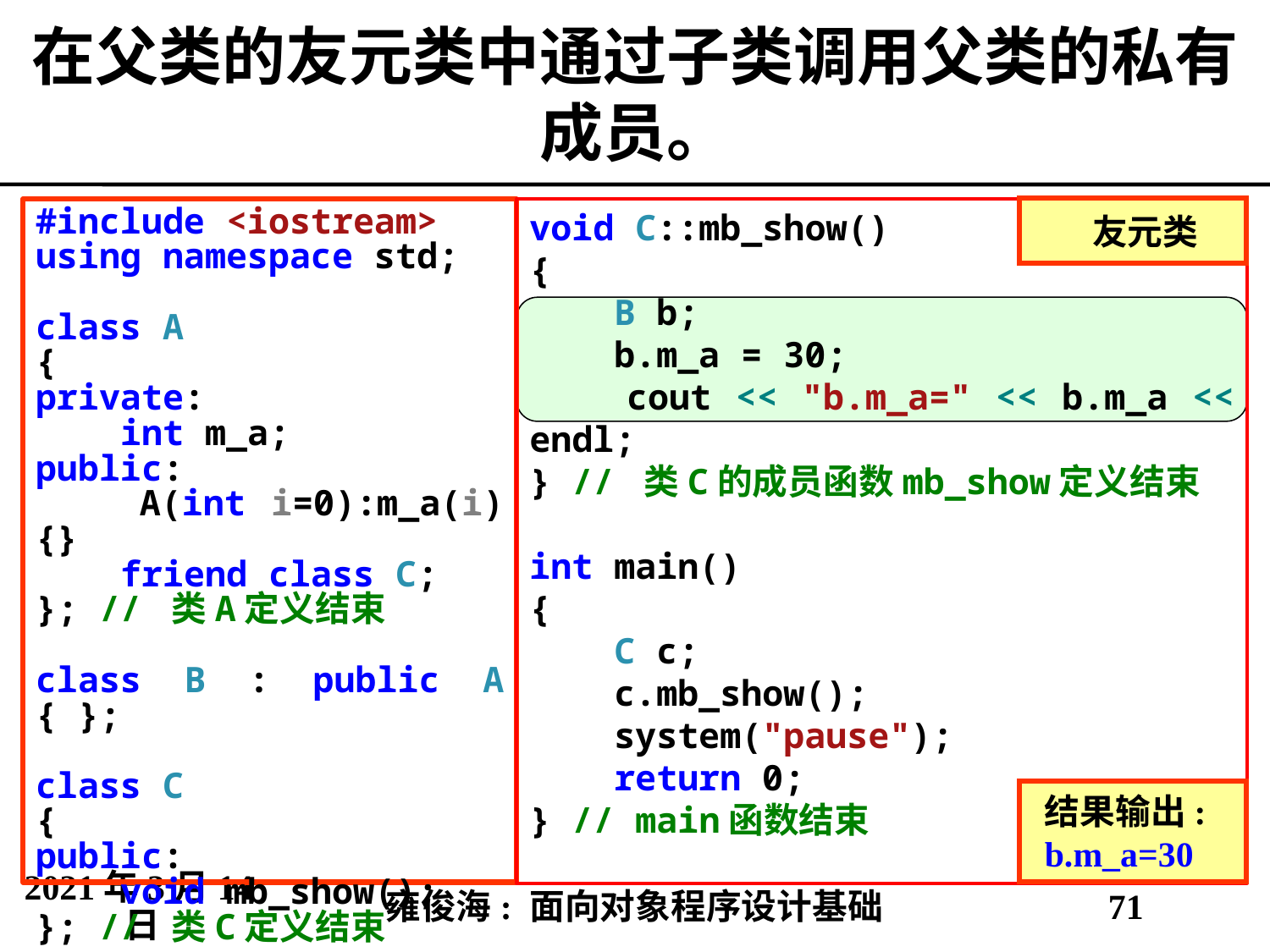

# 在父类的友元类中通过子类调用父类的私有成员。

友元类
#include <iostream>
using namespace std;

class A
{
private:
    int m_a;
public:
    A(int i=0):m_a(i) {}
    friend class C;
}; // 类A定义结束

class B : public A { };

class C
{
public:
    void mb_show();
}; // 类C定义结束
void C::mb_show()
{
    B b;
    b.m_a = 30;
    cout << "b.m_a=" << b.m_a << endl;
} // 类C的成员函数mb_show定义结束

int main()
{
    C c;
    c.mb_show();
    system("pause");
    return 0;
} // main函数结束

结果输出:
b.m_a=30
2021年3月14日
雍俊海: 面向对象程序设计基础
71